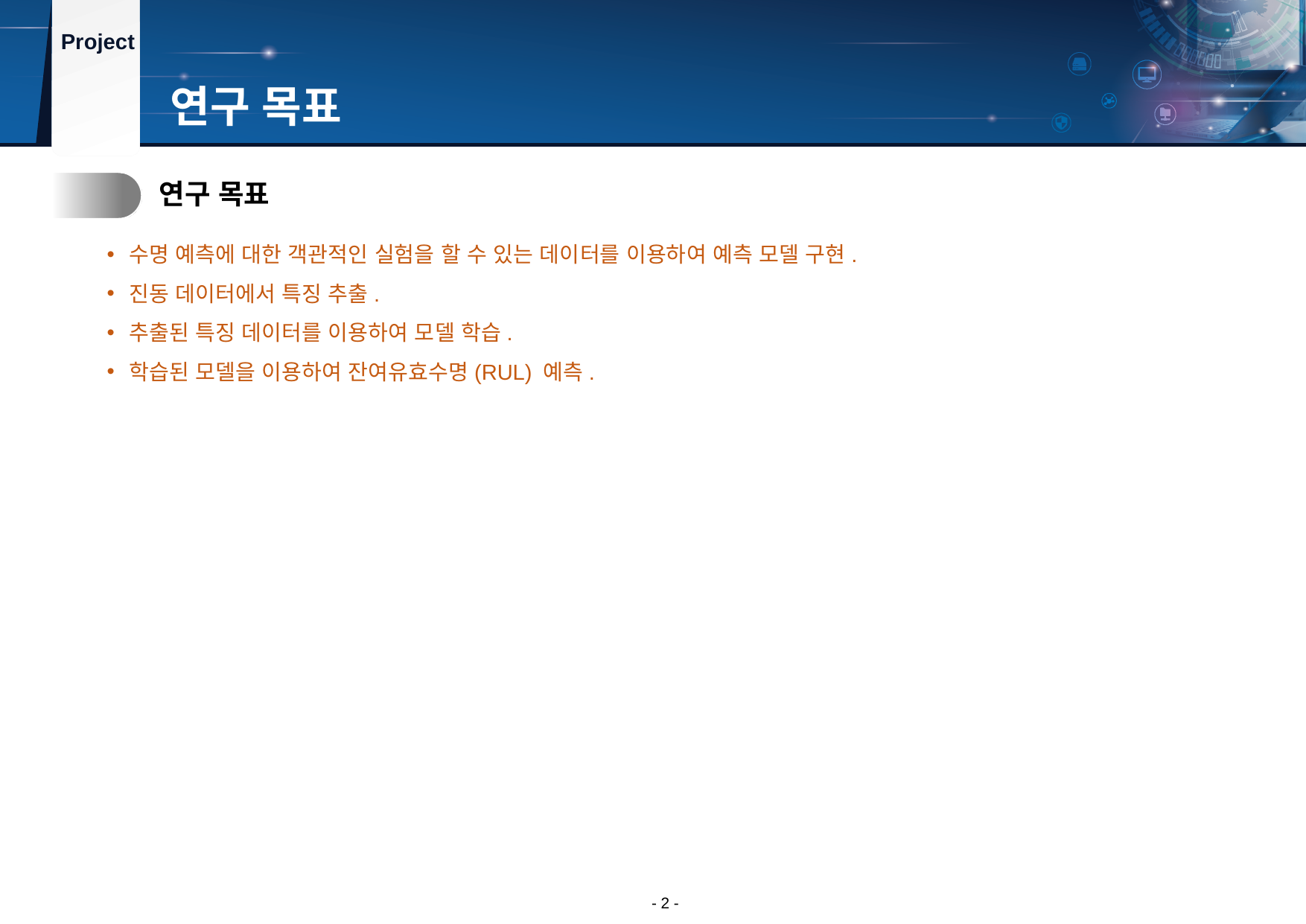

연구 목표

2.
연구 목표
수명 예측에 대한 객관적인 실험을 할 수 있는 데이터를 이용하여 예측 모델 구현.
진동 데이터에서 특징 추출.
추출된 특징 데이터를 이용하여 모델 학습.
학습된 모델을 이용하여 잔여유효수명(RUL) 예측.
- 2 -